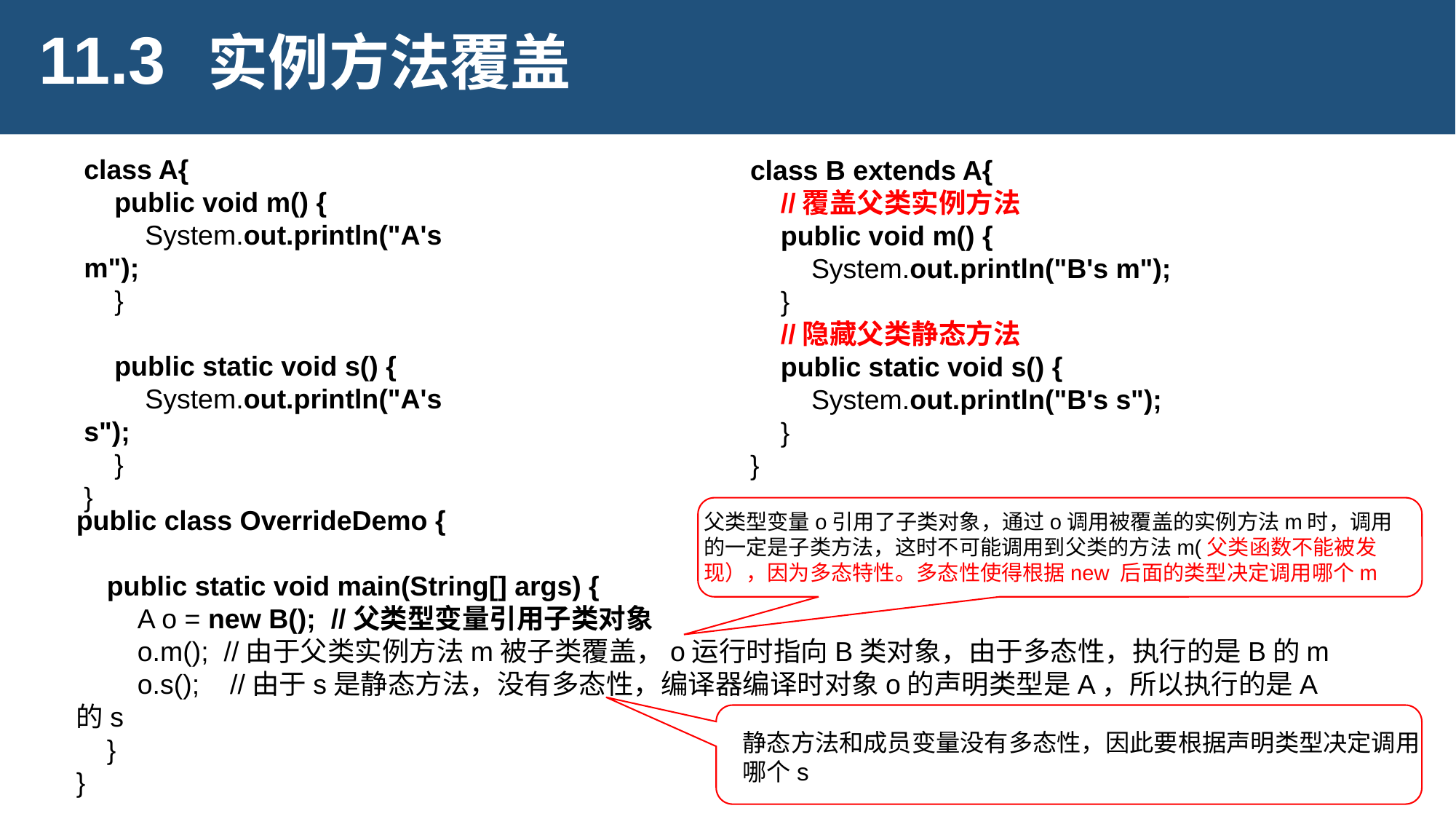

11.3
实例方法覆盖
class A{
    public void m() {
        System.out.println("A's m");
    }

    public static void s() {
        System.out.println("A's s");
    }
}

class B extends A{
    //覆盖父类实例方法
    public void m() {
        System.out.println("B's m");
    }
    //隐藏父类静态方法
    public static void s() {
        System.out.println("B's s");
    }
}
public class OverrideDemo {

    public static void main(String[] args) {
        A o = new B();  //父类型变量引用子类对象
        o.m();  //由于父类实例方法m被子类覆盖，o运行时指向B类对象，由于多态性，执行的是B的m
        o.s();    //由于s是静态方法，没有多态性，编译器编译时对象o的声明类型是A，所以执行的是A的s
    }
}

父类型变量o引用了子类对象，通过o调用被覆盖的实例方法m时，调用的一定是子类方法，这时不可能调用到父类的方法m(父类函数不能被发现），因为多态特性。多态性使得根据new 后面的类型决定调用哪个m

静态方法和成员变量没有多态性，因此要根据声明类型决定调用
哪个s